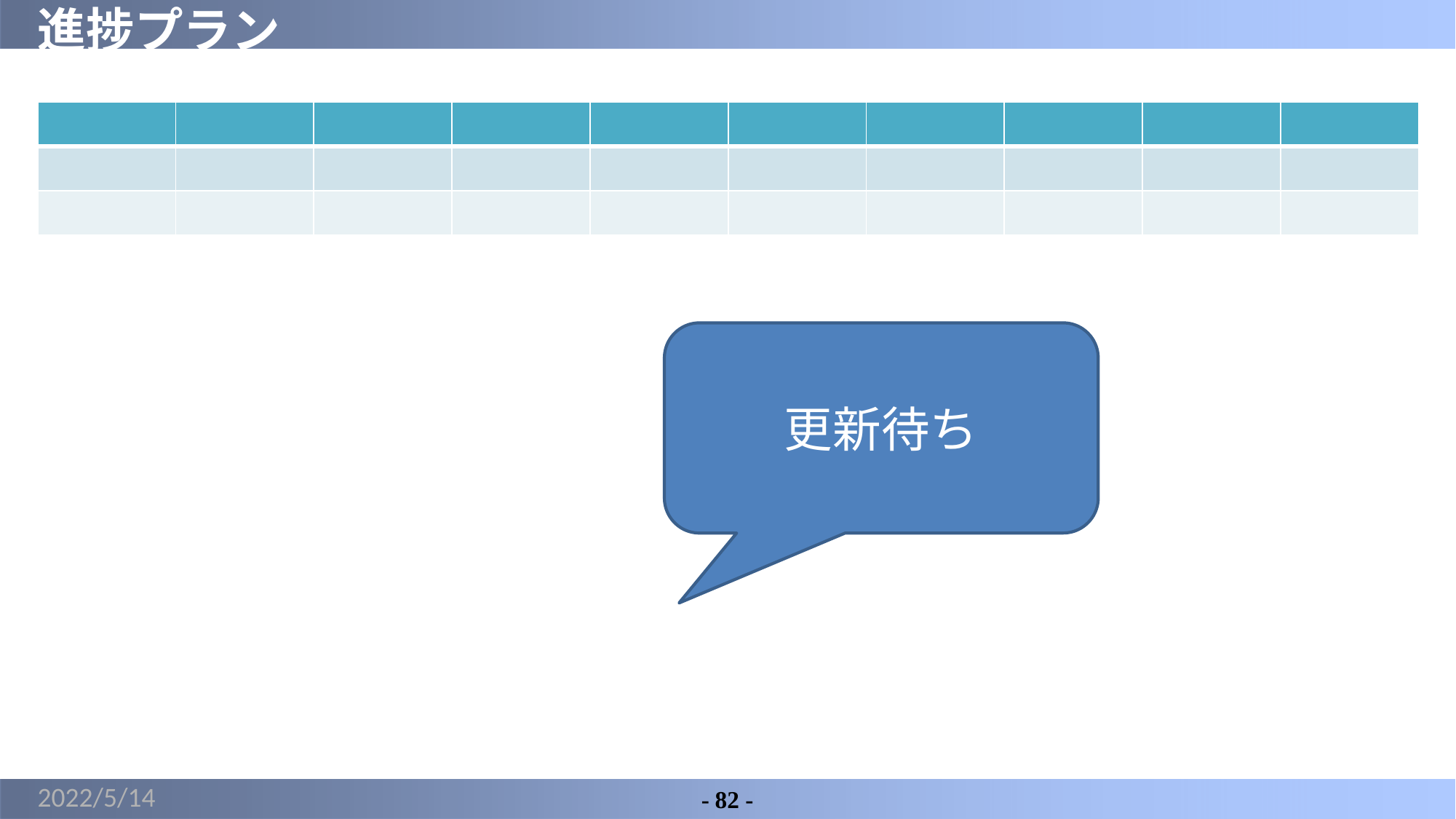

# 進捗プラン
|  |  |  |  |  |  |  |  |  |  |
| --- | --- | --- | --- | --- | --- | --- | --- | --- | --- |
|  |  |  |  |  |  |  |  |  |  |
|  |  |  |  |  |  |  |  |  |  |
更新待ち
2022/5/14
- 82 -